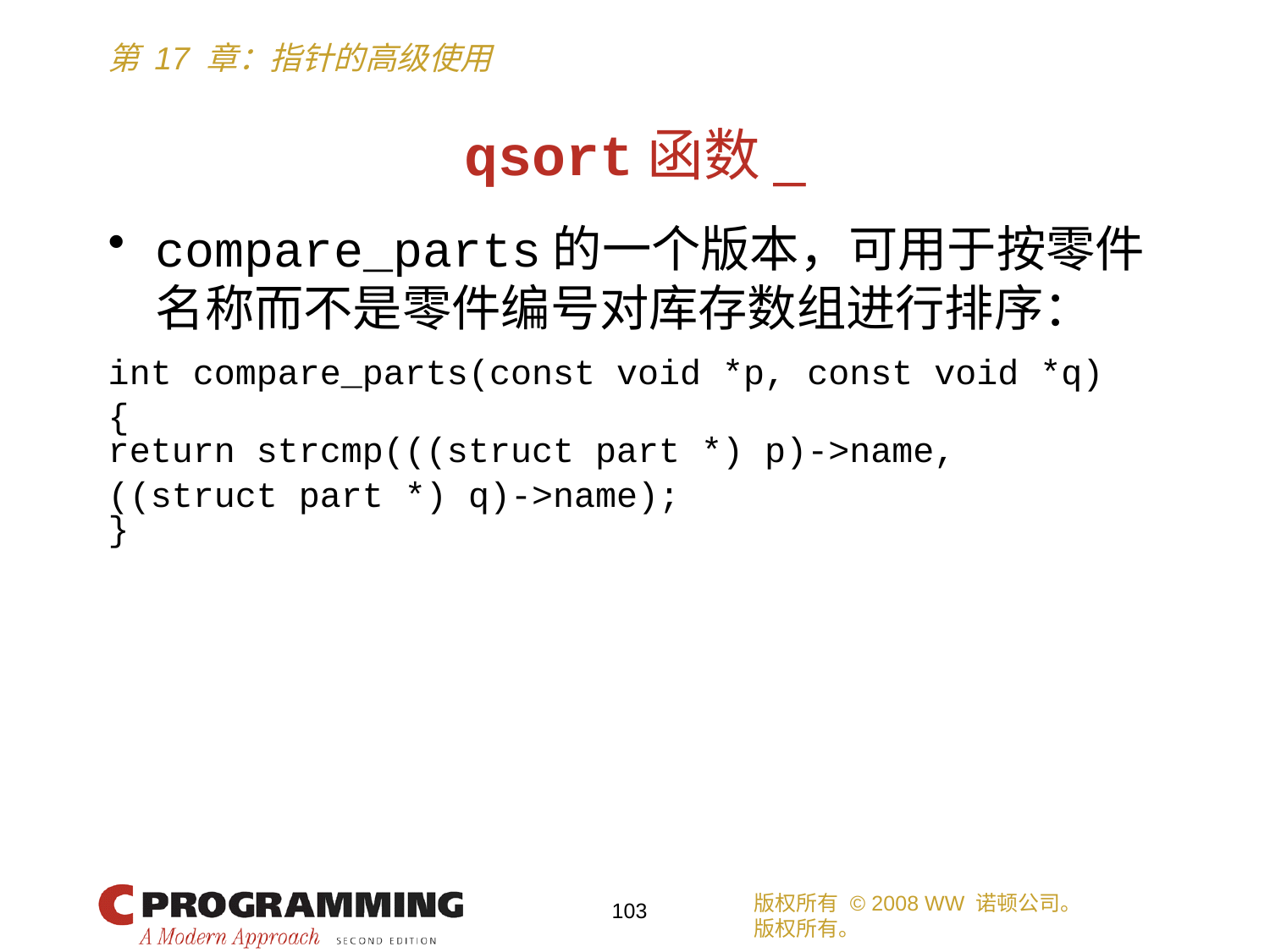

# qsort函数_
compare_parts的一个版本，可用于按零件名称而不是零件编号对库存数组进行排序：
int compare_parts(const void *p, const void *q)
{
return strcmp(((struct part *) p)->name,
((struct part *) q)->name);
}
版权所有 © 2008 WW 诺顿公司。
版权所有。
103